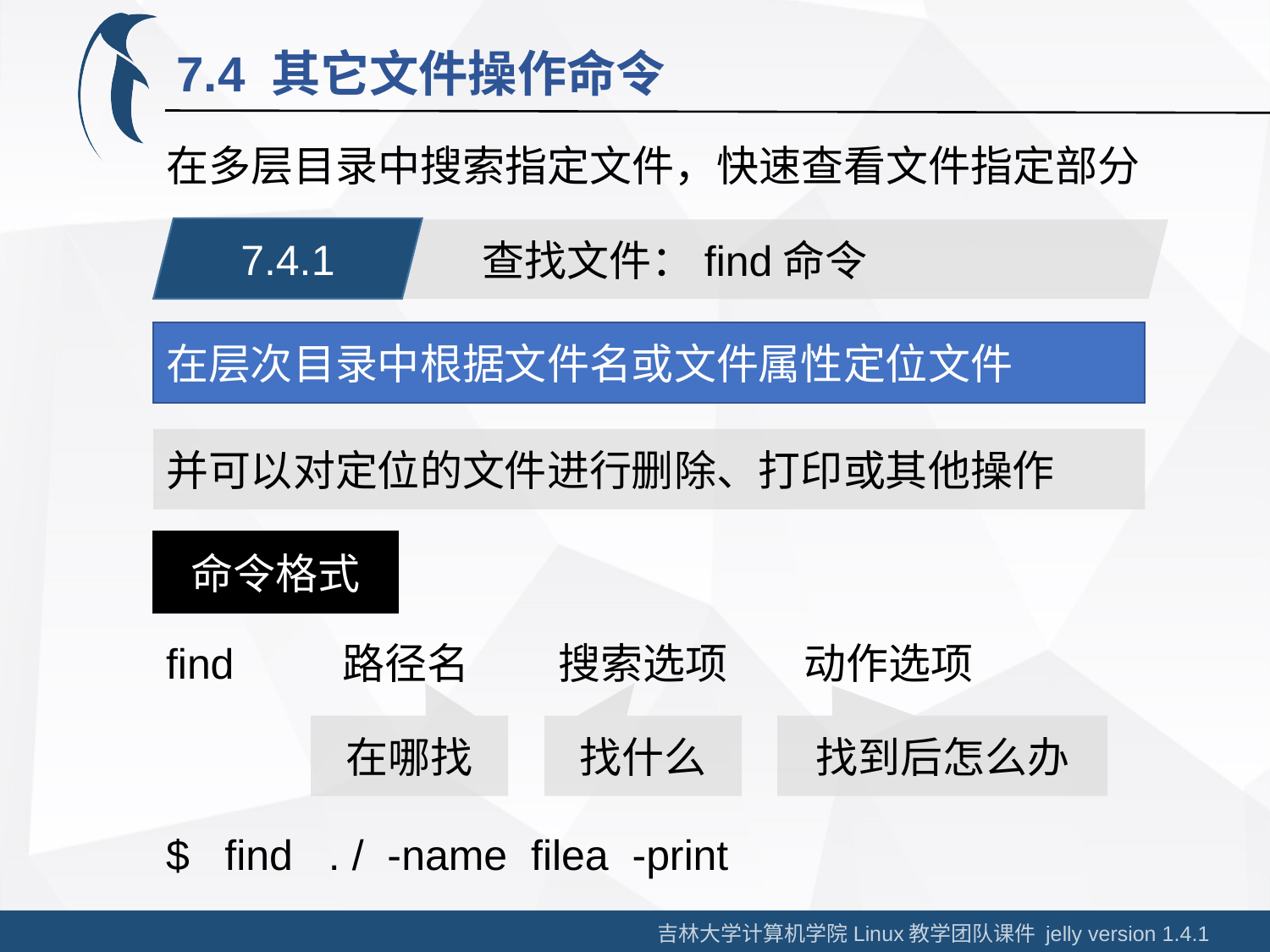

7.4 其它文件操作命令
在多层目录中搜索指定文件，快速查看文件指定部分
7.4.1
查找文件：find命令
在层次目录中根据文件名或文件属性定位文件
并可以对定位的文件进行删除、打印或其他操作
命令格式
find
路径名
搜索选项
动作选项
在哪找
找什么
找到后怎么办
$   find   . /  -name  filea  -print